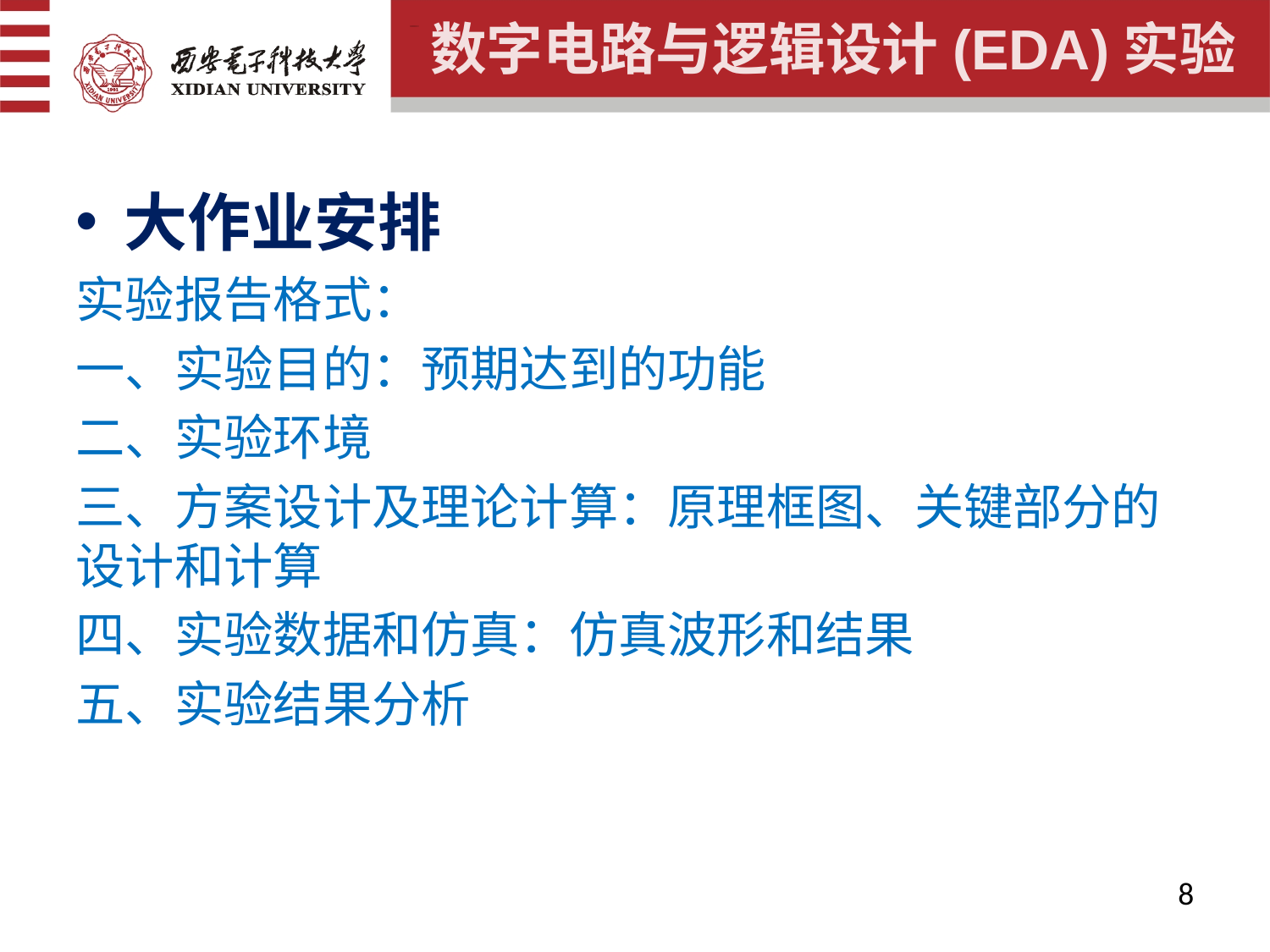

大作业安排
实验报告格式：
一、实验目的：预期达到的功能
二、实验环境
三、方案设计及理论计算：原理框图、关键部分的设计和计算
四、实验数据和仿真：仿真波形和结果
五、实验结果分析